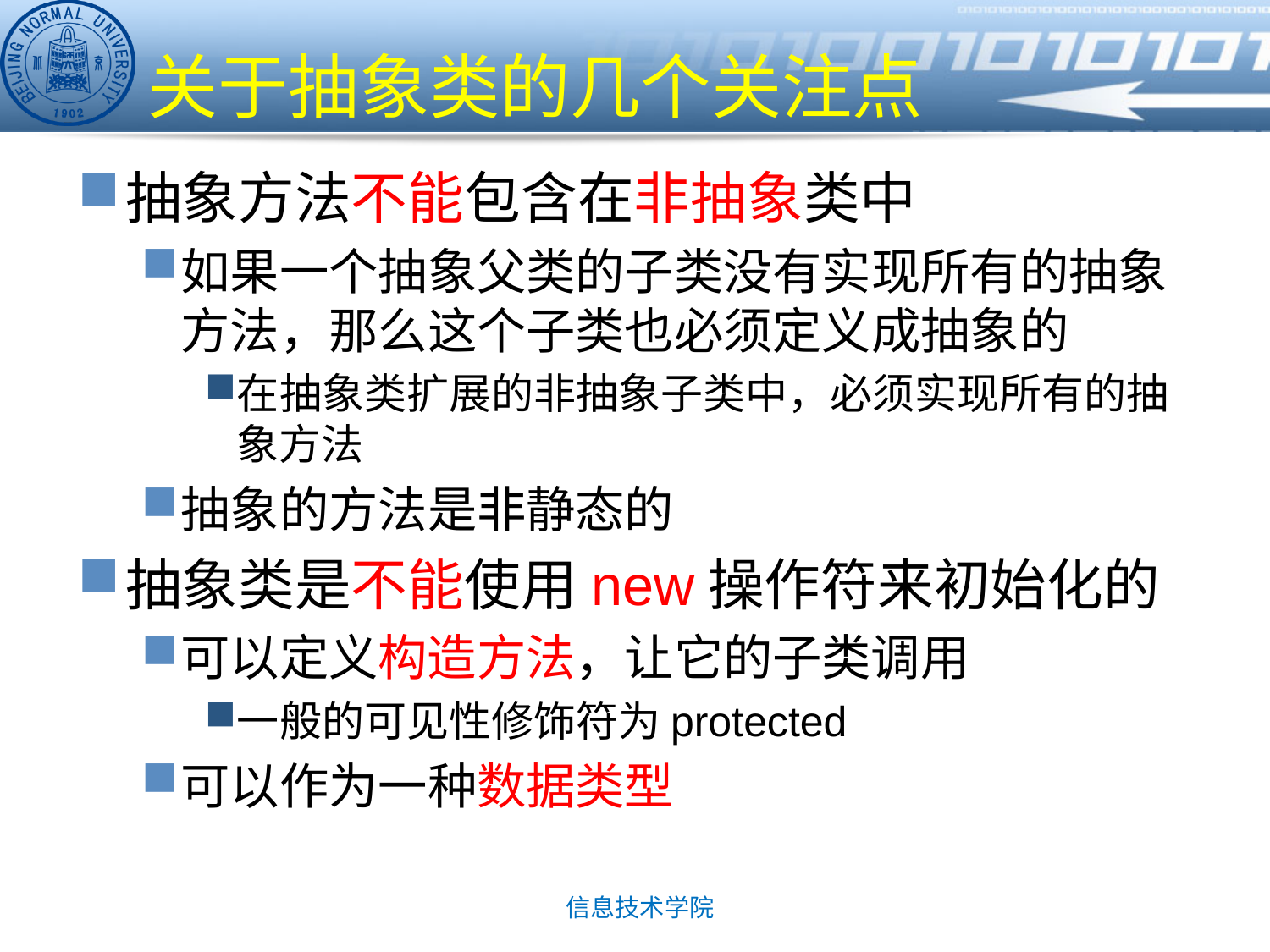

# 关于抽象类的几个关注点
抽象方法不能包含在非抽象类中
如果一个抽象父类的子类没有实现所有的抽象方法，那么这个子类也必须定义成抽象的
在抽象类扩展的非抽象子类中，必须实现所有的抽象方法
抽象的方法是非静态的
抽象类是不能使用new操作符来初始化的
可以定义构造方法，让它的子类调用
一般的可见性修饰符为protected
可以作为一种数据类型